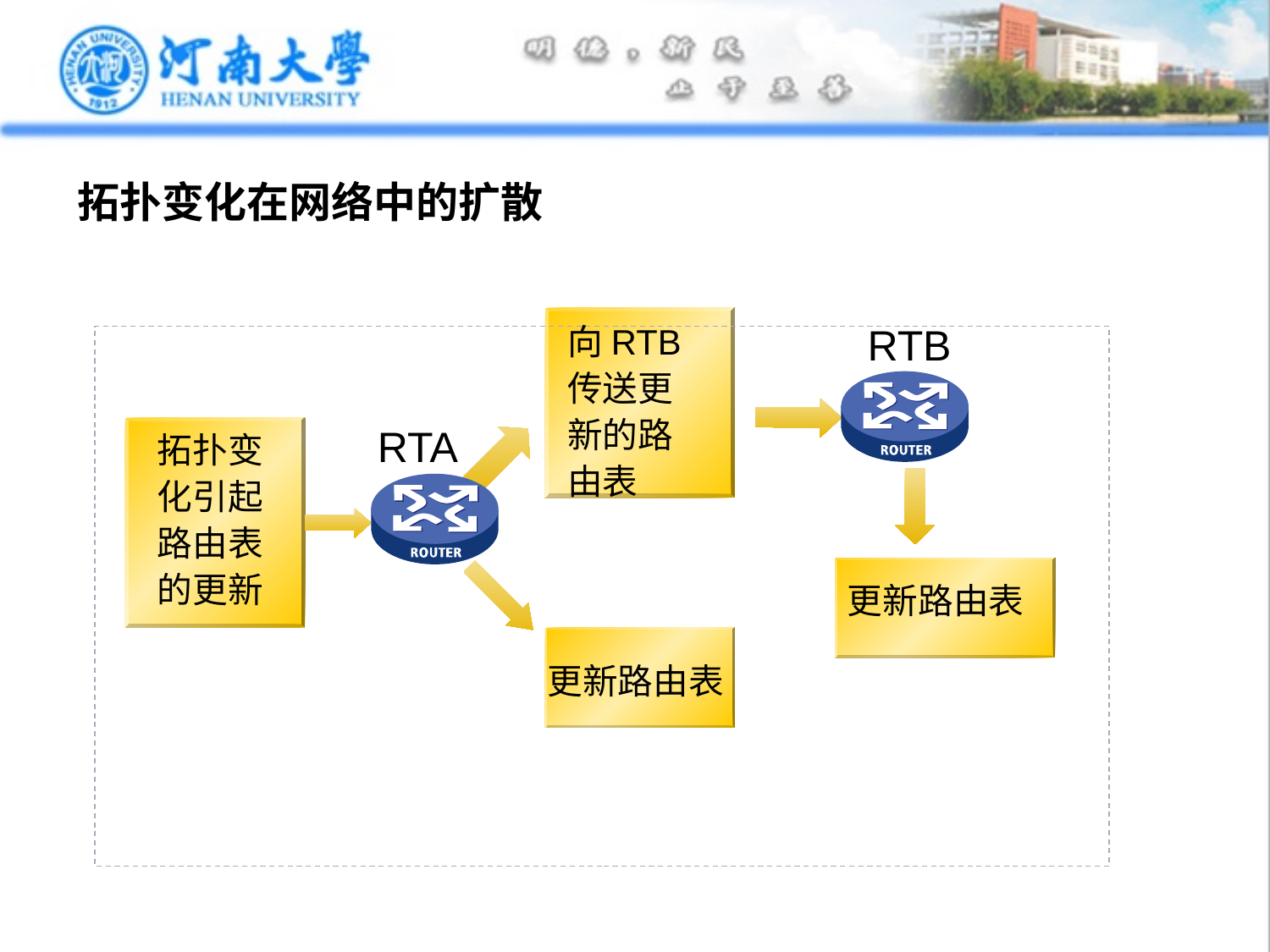

# 拓扑变化在网络中的扩散

RTB
向RTB传送更新的路由表

RTA

拓扑变化引起路由表的更新

更新路由表

更新路由表